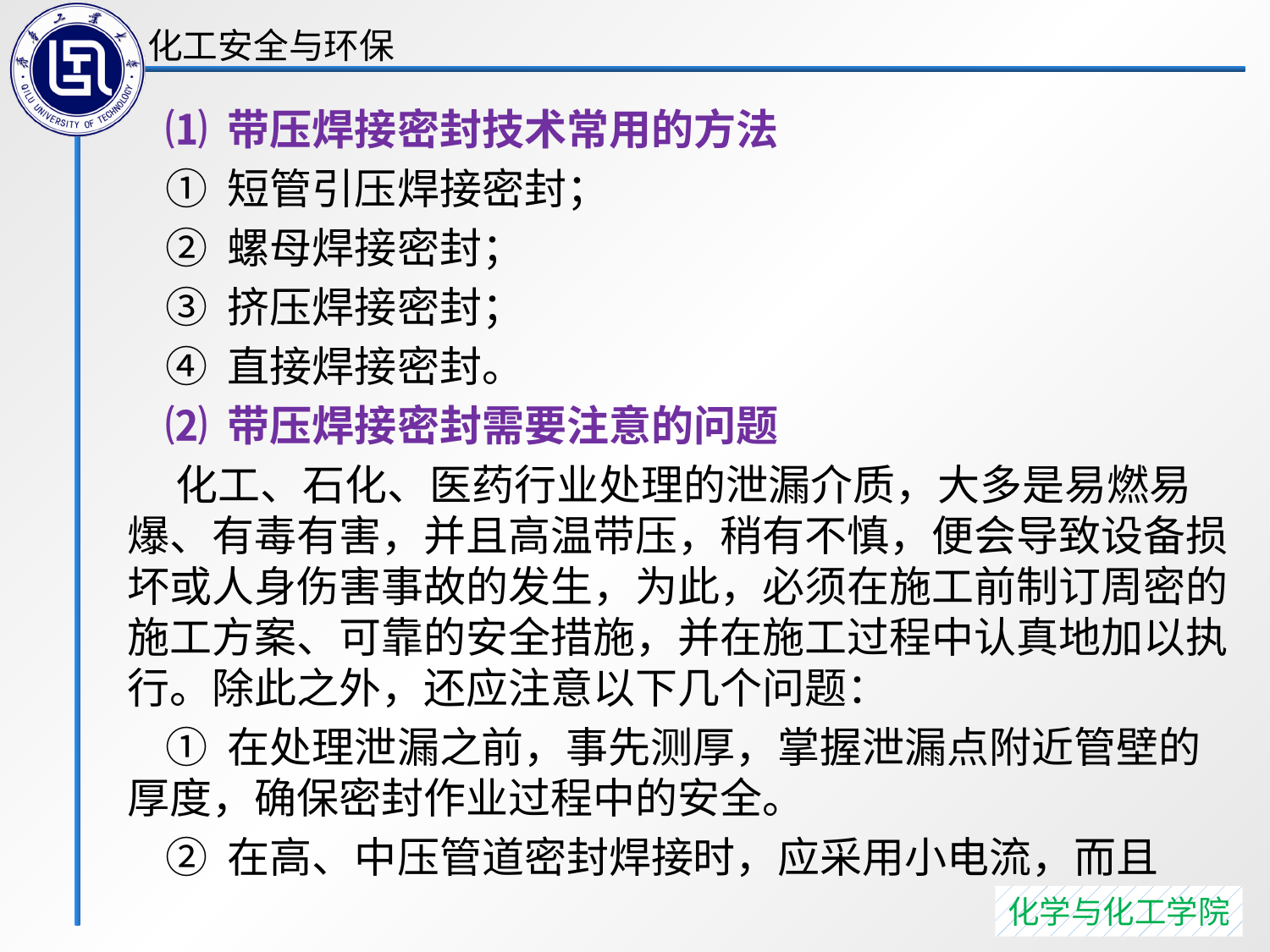

⑴ 带压焊接密封技术常用的方法
    ① 短管引压焊接密封；
    ② 螺母焊接密封；
    ③ 挤压焊接密封；
    ④ 直接焊接密封。
    ⑵ 带压焊接密封需要注意的问题
    化工、石化、医药行业处理的泄漏介质，大多是易燃易爆、有毒有害，并且高温带压，稍有不慎，便会导致设备损坏或人身伤害事故的发生，为此，必须在施工前制订周密的施工方案、可靠的安全措施，并在施工过程中认真地加以执行。除此之外，还应注意以下几个问题：
    ① 在处理泄漏之前，事先测厚，掌握泄漏点附近管壁的厚度，确保密封作业过程中的安全。
    ② 在高、中压管道密封焊接时，应采用小电流，而且